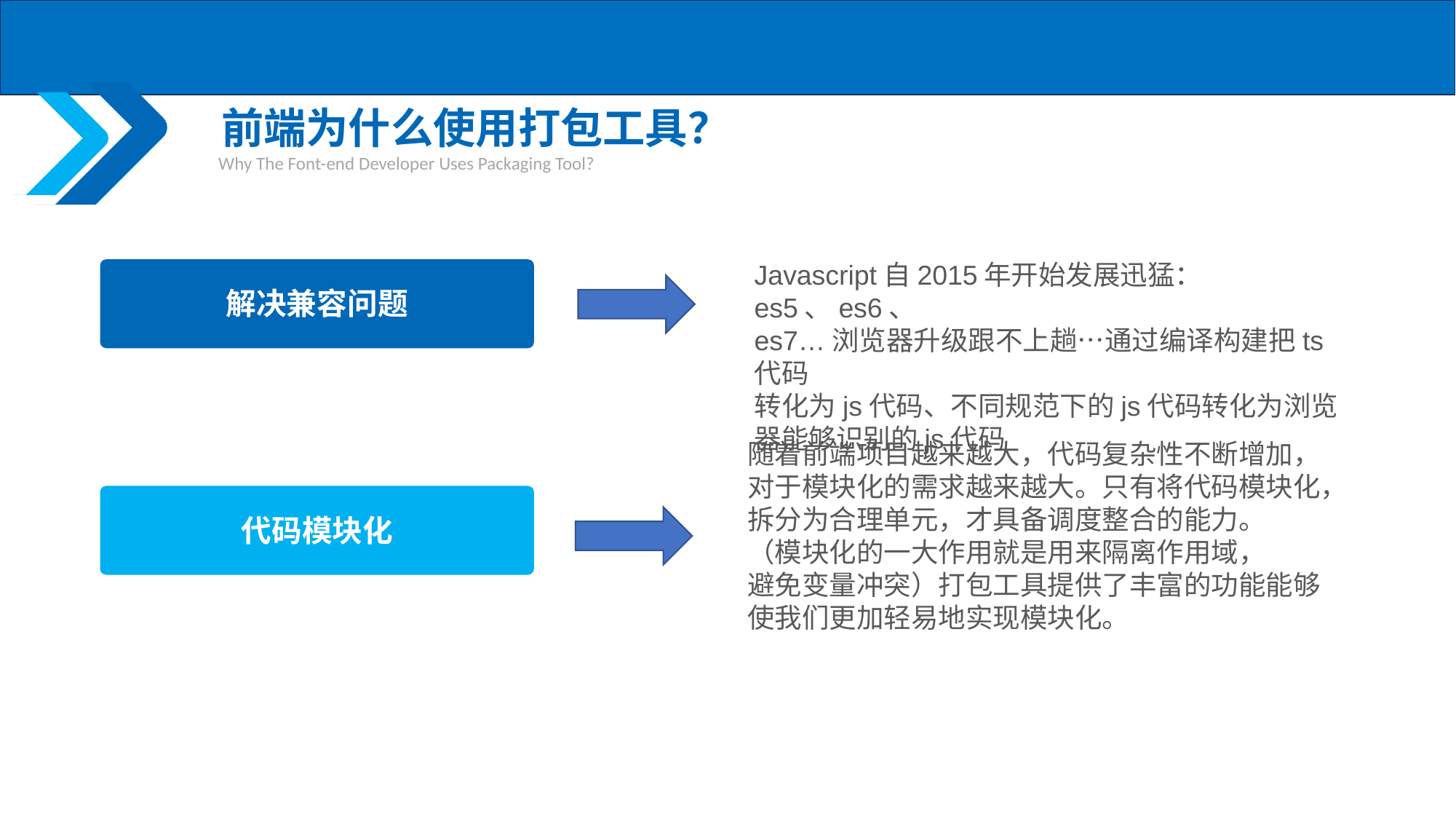

前端为什么使用打包工具？
Why The Font-end Developer Uses Packaging Tool?

Javascript自2015年开始发展迅猛：es5、es6、
es7…浏览器升级跟不上趟…通过编译构建把ts代码
转化为js代码、不同规范下的js代码转化为浏览器能够识别的js代码

解决兼容问题

随着前端项目越来越大，代码复杂性不断增加，
对于模块化的需求越来越大。只有将代码模块化，
拆分为合理单元，才具备调度整合的能力。
（模块化的一大作用就是用来隔离作用域，
避免变量冲突）打包工具提供了丰富的功能能够
使我们更加轻易地实现模块化。

代码模块化